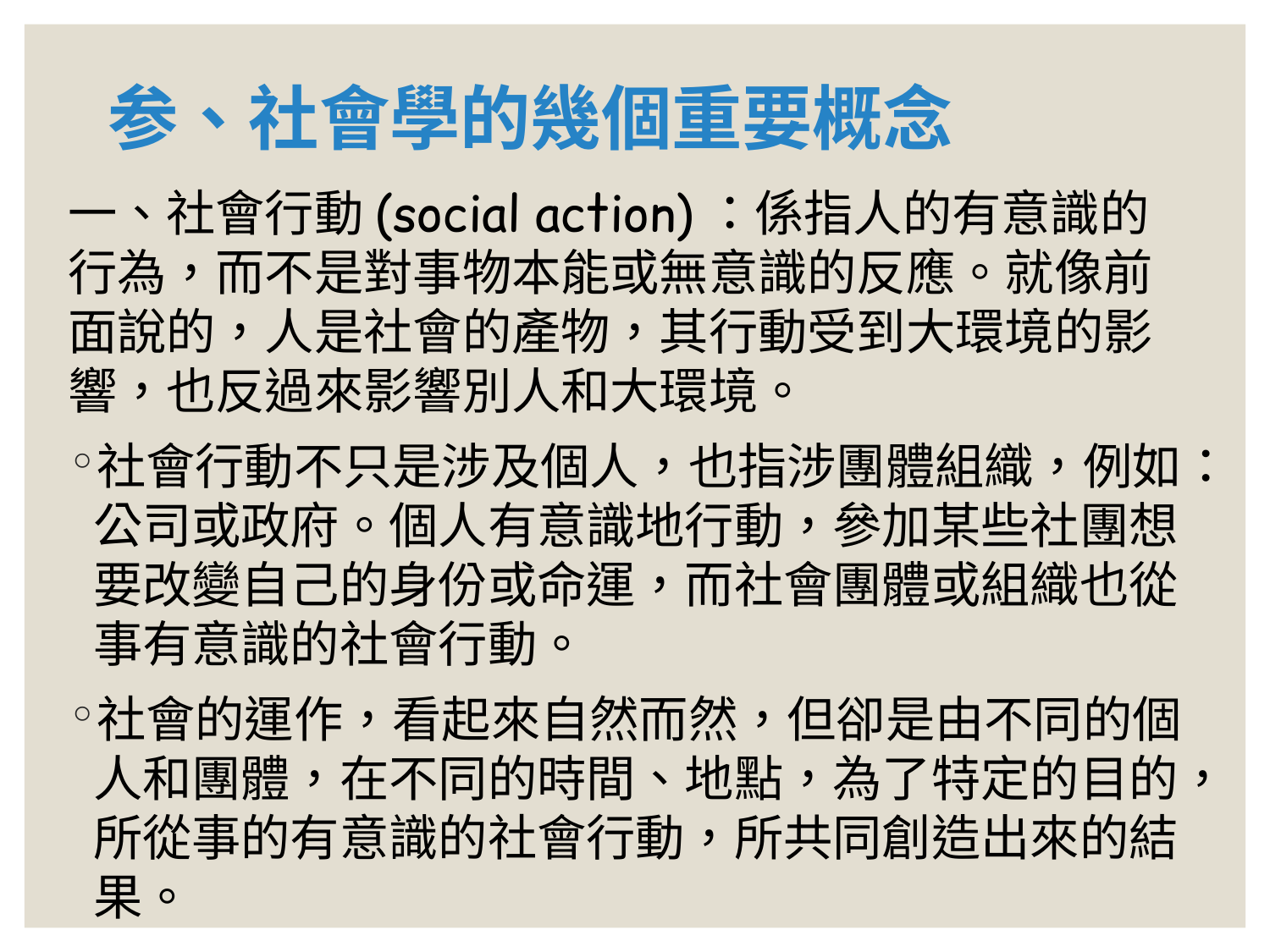

# 参、社會學的幾個重要概念
一、社會行動(social action)：係指人的有意識的行為，而不是對事物本能或無意識的反應。就像前面說的，人是社會的產物，其行動受到大環境的影響，也反過來影響別人和大環境。
社會行動不只是涉及個人，也指涉團體組織，例如：公司或政府。個人有意識地行動，參加某些社團想要改變自己的身份或命運，而社會團體或組織也從事有意識的社會行動。
社會的運作，看起來自然而然，但卻是由不同的個人和團體，在不同的時間、地點，為了特定的目的，所從事的有意識的社會行動，所共同創造出來的結果。